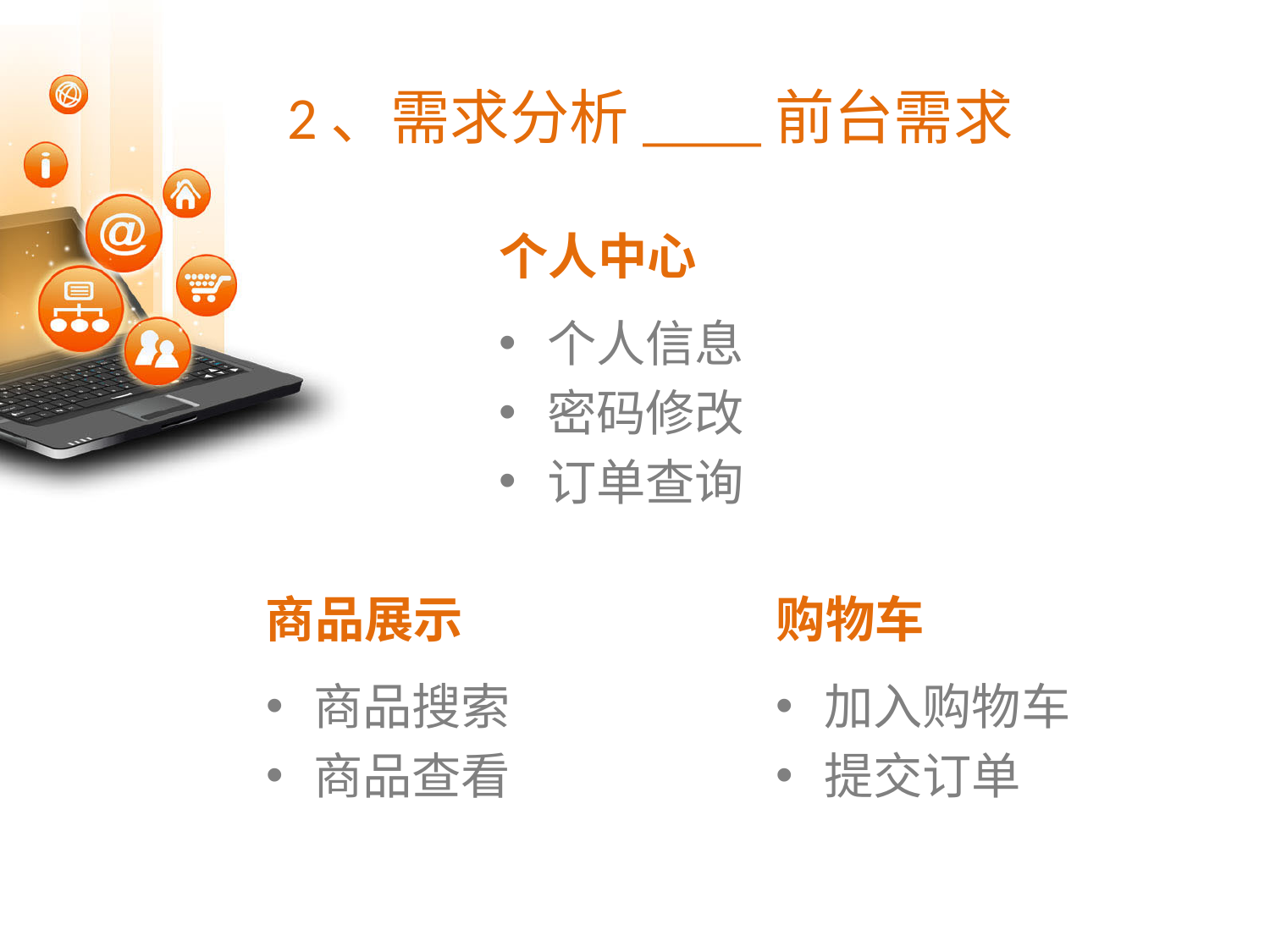

# 2、需求分析____前台需求
个人中心
个人信息
密码修改
订单查询
商品展示
购物车
商品搜索
商品查看
加入购物车
提交订单